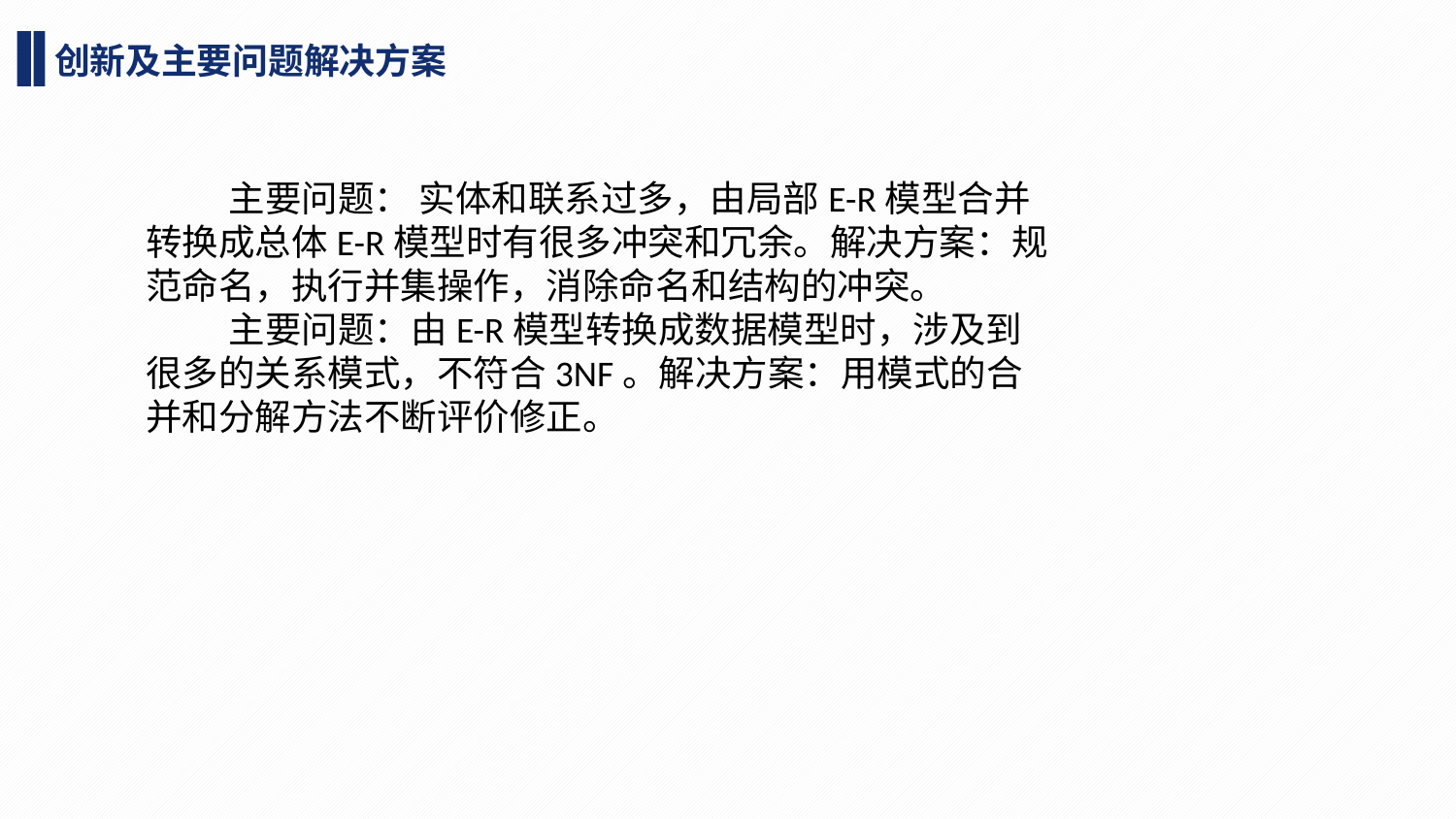

创新及主要问题解决方案
         主要问题： 实体和联系过多，由局部E-R模型合并转换成总体E-R模型时有很多冲突和冗余。解决方案：规范命名，执行并集操作，消除命名和结构的冲突。
         主要问题：由E-R模型转换成数据模型时，涉及到很多的关系模式，不符合3NF。解决方案：用模式的合并和分解方法不断评价修正。